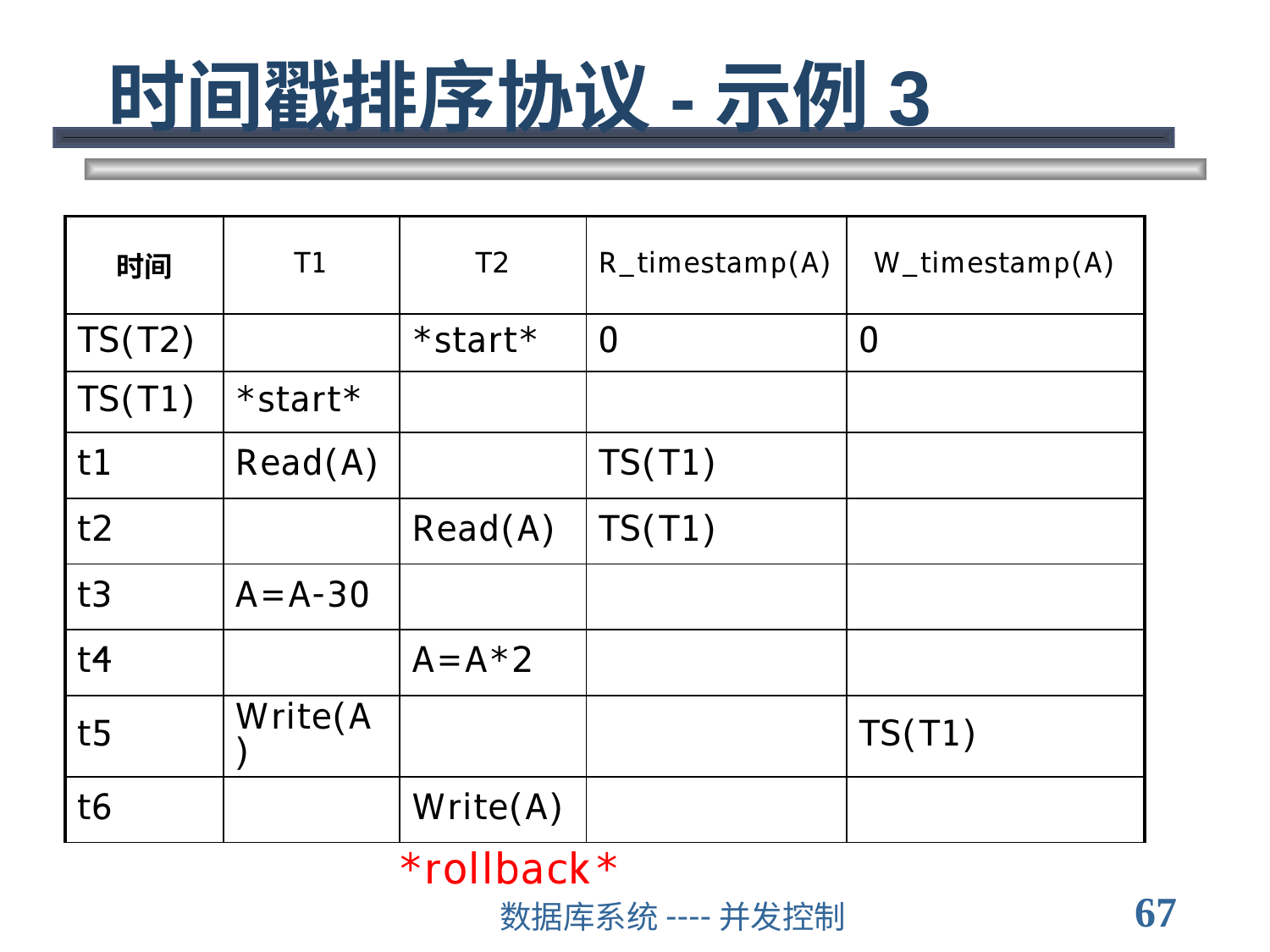

# 时间戳排序协议-示例3
| 时间 | T1 | T2 | R\_timestamp(A) | W\_timestamp(A) |
| --- | --- | --- | --- | --- |
| TS(T2) |  | \*start\* | 0 | 0 |
| TS(T1) | \*start\* |  |  |  |
| t1 | Read(A) |  | TS(T1) |  |
| t2 |  | Read(A) | TS(T1) |  |
| t3 | A=A-30 |  |  |  |
| t4 |  | A=A\*2 |  |  |
| t5 | Write(A) |  |  | TS(T1) |
| t6 |  | Write(A) |  |  |
*rollback*
67
数据库系统----并发控制